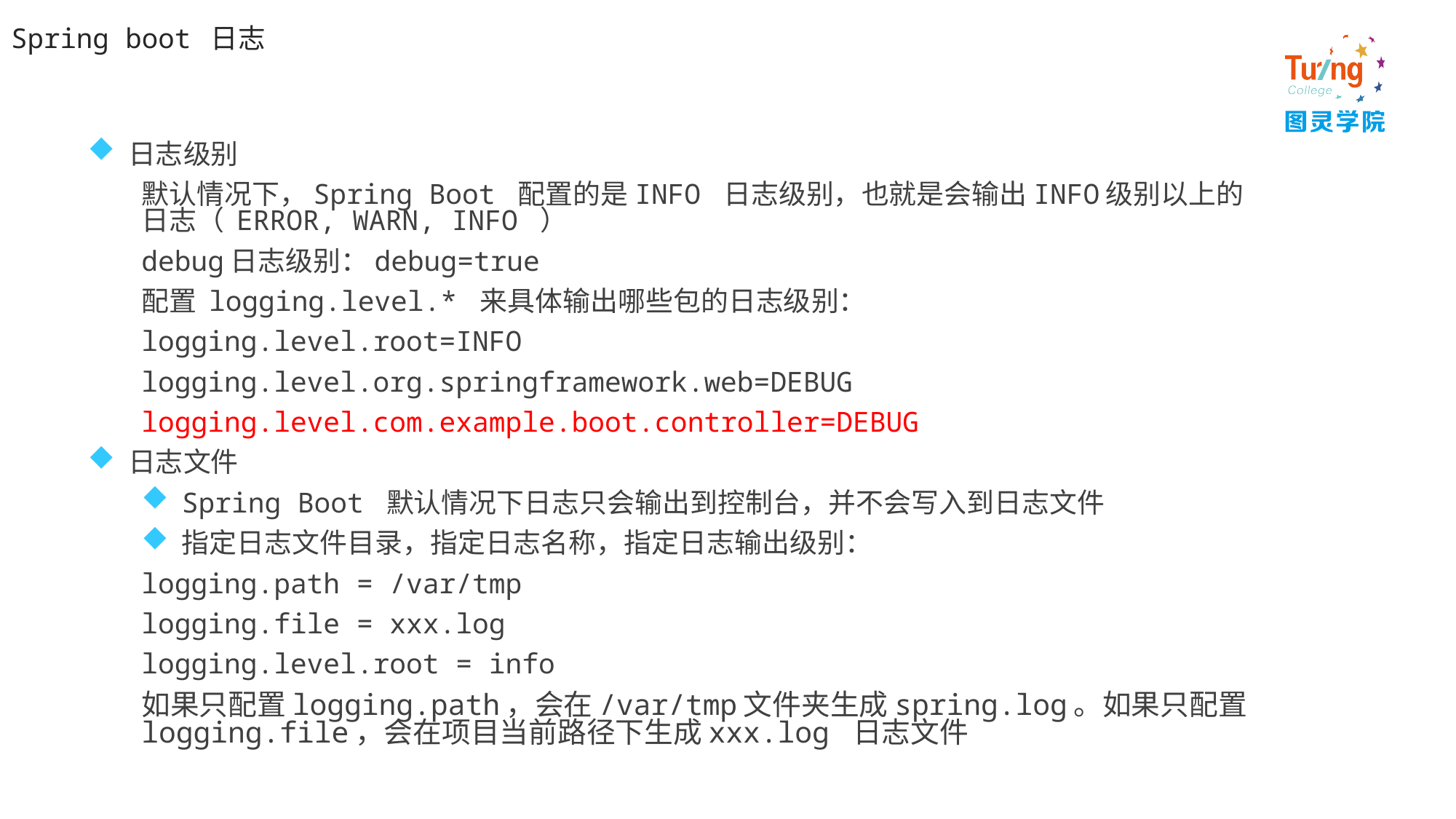

# Spring boot 日志
日志级别
默认情况下，Spring Boot 配置的是INFO 日志级别，也就是会输出INFO级别以上的日志（ ERROR, WARN, INFO ）
debug日志级别：debug=true
配置 logging.level.* 来具体输出哪些包的日志级别：
logging.level.root=INFO
logging.level.org.springframework.web=DEBUG
logging.level.com.example.boot.controller=DEBUG
日志文件
Spring Boot 默认情况下日志只会输出到控制台，并不会写入到日志文件
指定日志文件目录，指定日志名称，指定日志输出级别：
	logging.path = /var/tmp
	logging.file = xxx.log
	logging.level.root = info
如果只配置logging.path，会在/var/tmp文件夹生成spring.log。如果只配置 logging.file，会在项目当前路径下生成xxx.log 日志文件